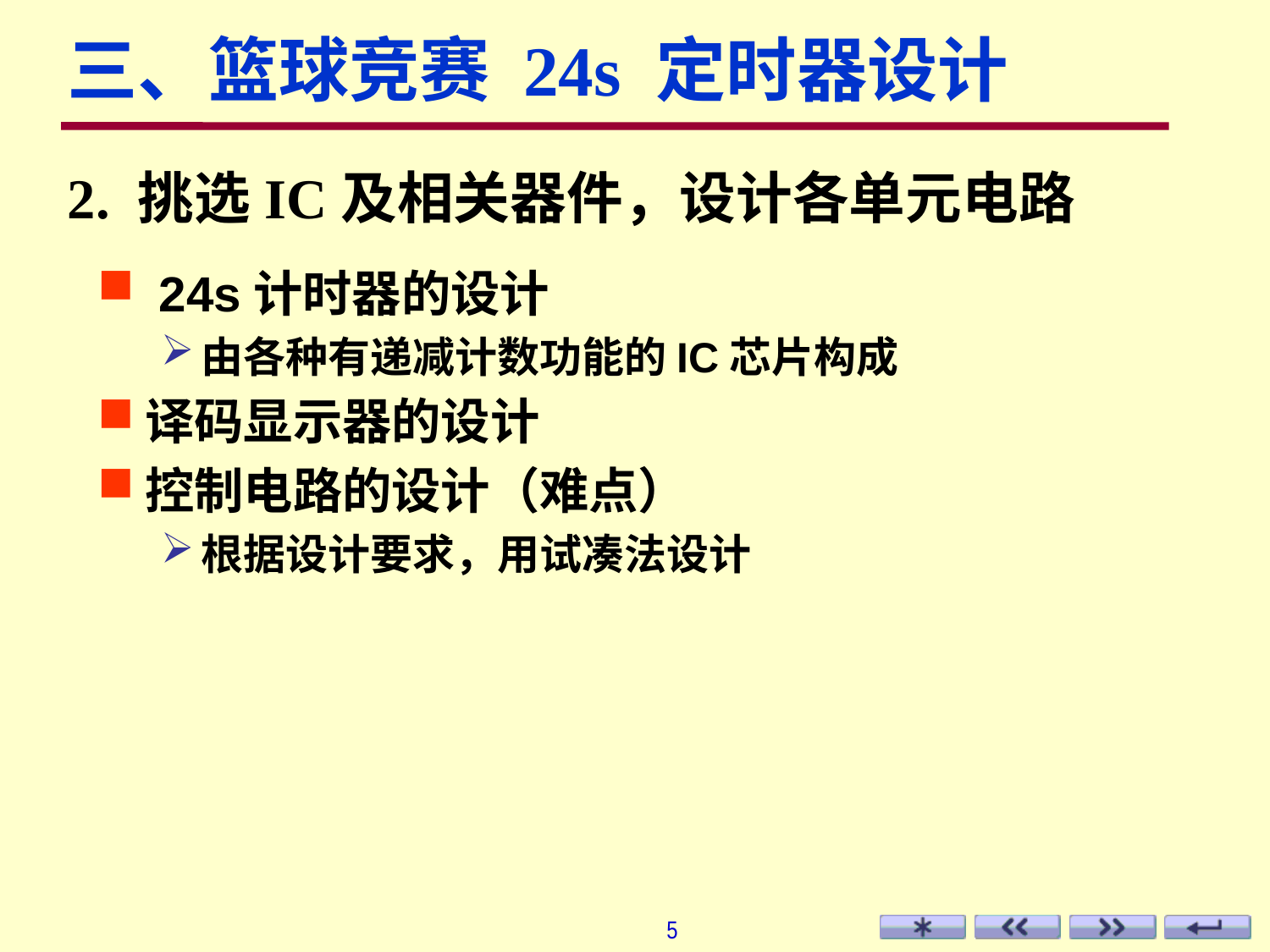

三、篮球竞赛 24s 定时器设计

# 2. 挑选IC及相关器件，设计各单元电路
 24s计时器的设计
由各种有递减计数功能的IC芯片构成
译码显示器的设计
控制电路的设计（难点）
根据设计要求，用试凑法设计